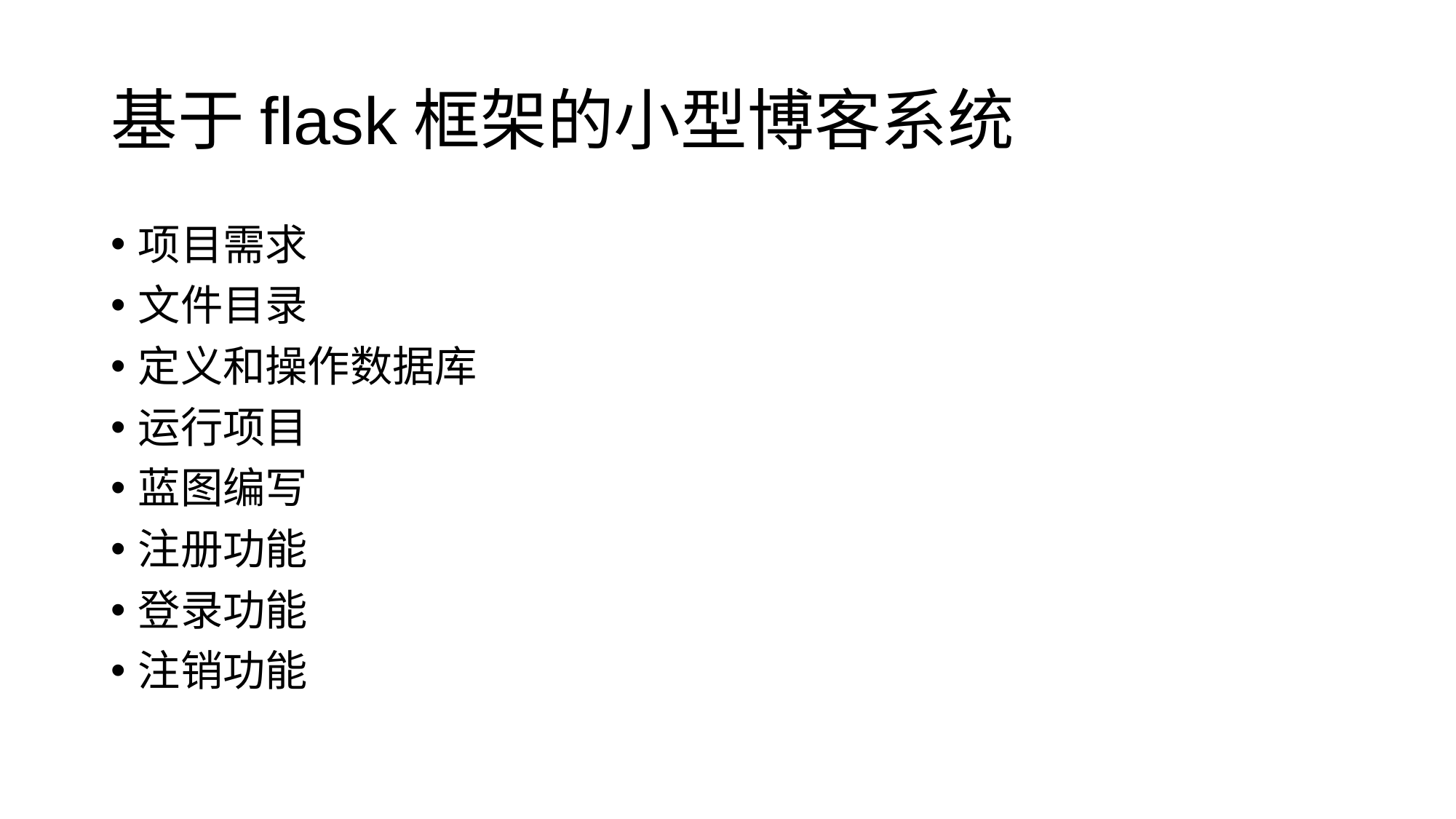

# 基于flask框架的小型博客系统
项目需求
文件目录
定义和操作数据库
运行项目
蓝图编写
注册功能
登录功能
注销功能